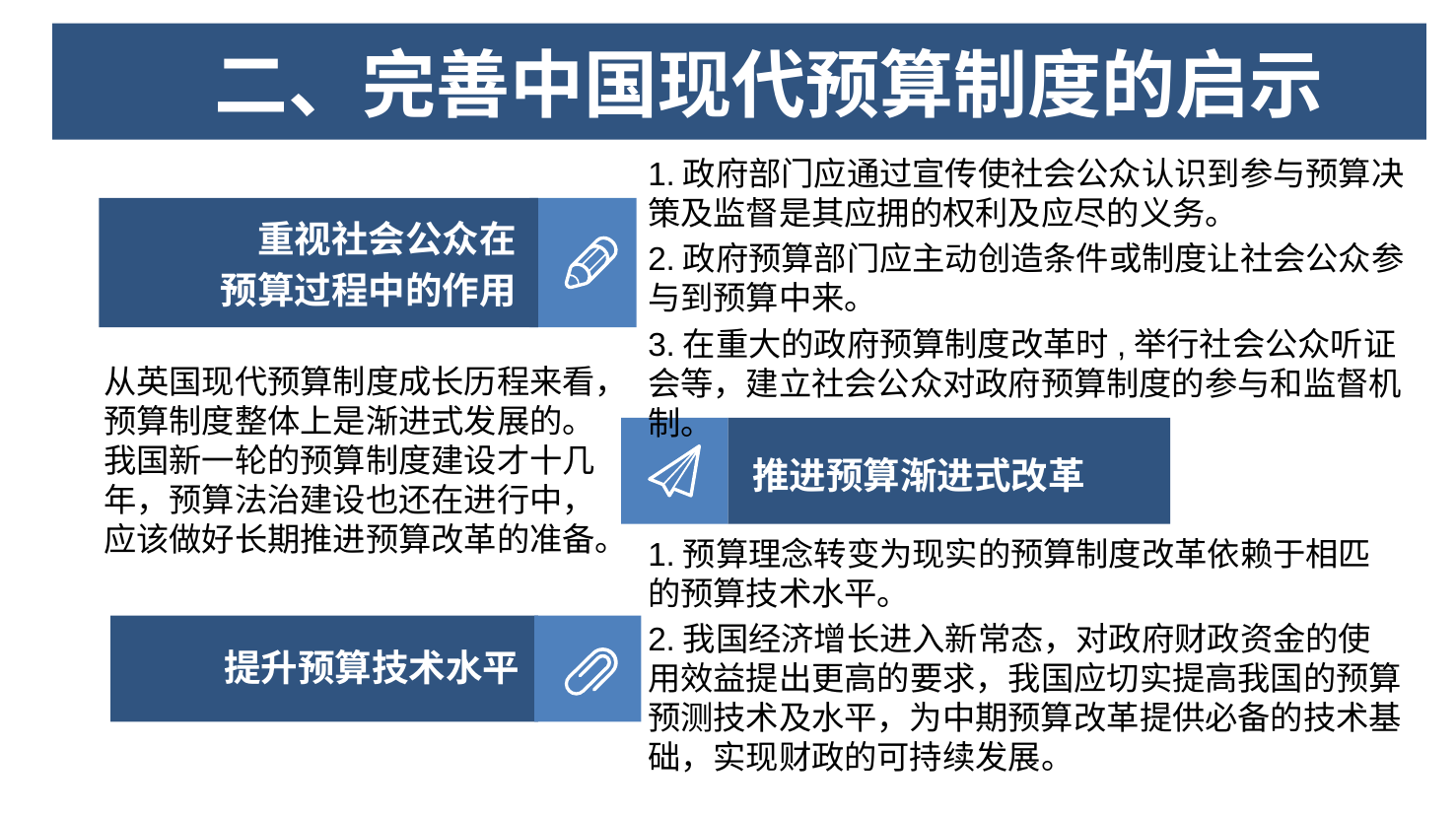

二、完善中国现代预算制度的启示
1.政府部门应通过宣传使社会公众认识到参与预算决策及监督是其应拥的权利及应尽的义务。
2.政府预算部门应主动创造条件或制度让社会公众参与到预算中来。
3.在重大的政府预算制度改革时,举行社会公众听证会等，建立社会公众对政府预算制度的参与和监督机制。

重视社会公众在
预算过程中的作用

从英国现代预算制度成长历程来看，预算制度整体上是渐进式发展的。我国新一轮的预算制度建设才十几年，预算法治建设也还在进行中，应该做好长期推进预算改革的准备。

推进预算渐进式改革
1.预算理念转变为现实的预算制度改革依赖于相匹的预算技术水平。
2.我国经济增长进入新常态，对政府财政资金的使用效益提出更高的要求，我国应切实提高我国的预算预测技术及水平，为中期预算改革提供必备的技术基础，实现财政的可持续发展。

提升预算技术水平